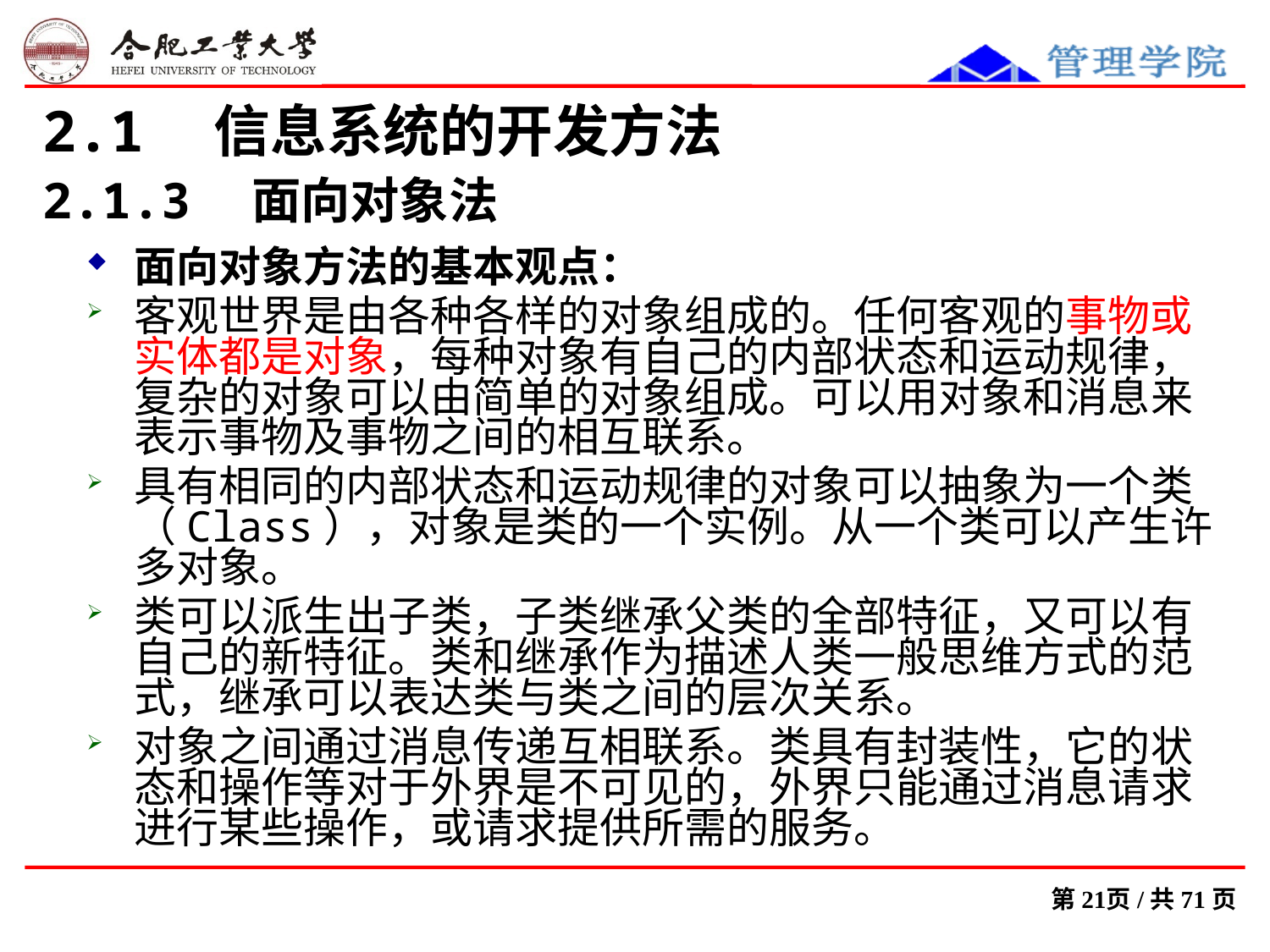

2.1　信息系统的开发方法
2.1.3　面向对象法
面向对象方法的基本观点：
客观世界是由各种各样的对象组成的。任何客观的事物或实体都是对象，每种对象有自己的内部状态和运动规律，复杂的对象可以由简单的对象组成。可以用对象和消息来表示事物及事物之间的相互联系。
具有相同的内部状态和运动规律的对象可以抽象为一个类（Class），对象是类的一个实例。从一个类可以产生许多对象。
类可以派生出子类，子类继承父类的全部特征，又可以有自己的新特征。类和继承作为描述人类一般思维方式的范式，继承可以表达类与类之间的层次关系。
对象之间通过消息传递互相联系。类具有封装性，它的状态和操作等对于外界是不可见的，外界只能通过消息请求进行某些操作，或请求提供所需的服务。